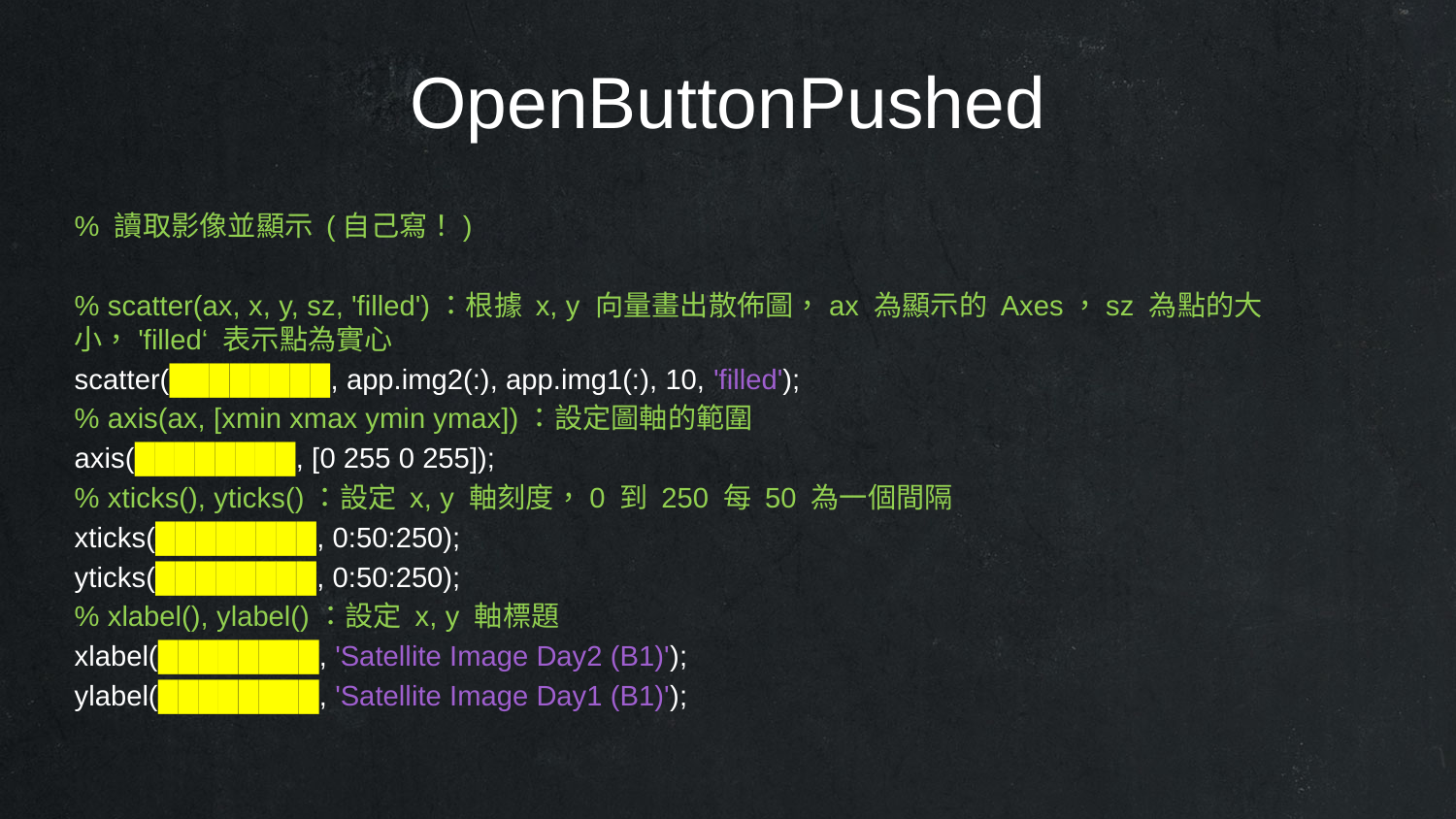

OpenButtonPushed
% 讀取影像並顯示 (自己寫！)

% scatter(ax, x, y, sz, 'filled')：根據 x, y 向量畫出散佈圖，ax 為顯示的 Axes，sz 為點的大小，'filled‘ 表示點為實心
scatter(████████, app.img2(:), app.img1(:), 10, 'filled');
% axis(ax, [xmin xmax ymin ymax])：設定圖軸的範圍
axis(████████, [0 255 0 255]);
% xticks(), yticks()：設定 x, y 軸刻度，0 到 250 每 50 為一個間隔
xticks(████████, 0:50:250);
yticks(████████, 0:50:250);
% xlabel(), ylabel()：設定 x, y 軸標題
xlabel(████████, 'Satellite Image Day2 (B1)');
ylabel(████████, 'Satellite Image Day1 (B1)');